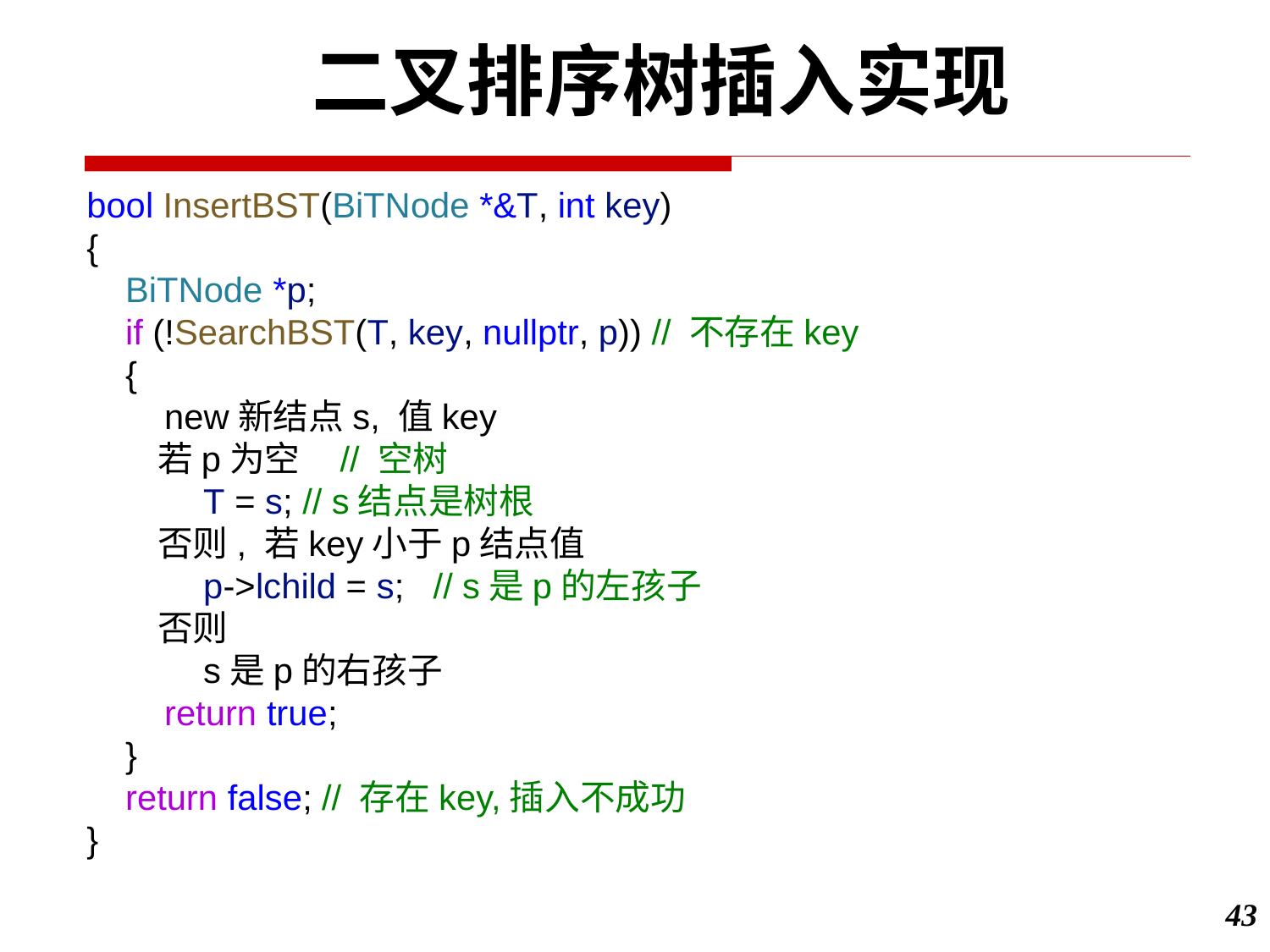

二叉排序树插入实现
bool InsertBST(BiTNode *&T, int key)
{
    BiTNode *p;
    if (!SearchBST(T, key, nullptr, p)) // 不存在key
    {
        new新结点s, 值key
        若p为空    // 空树
            T = s; // s结点是树根
        否则, 若key小于p结点值
            p->lchild = s;   // s是p的左孩子
        否则
            s是p的右孩子
        return true;
    }
    return false; // 存在key,插入不成功
}
43